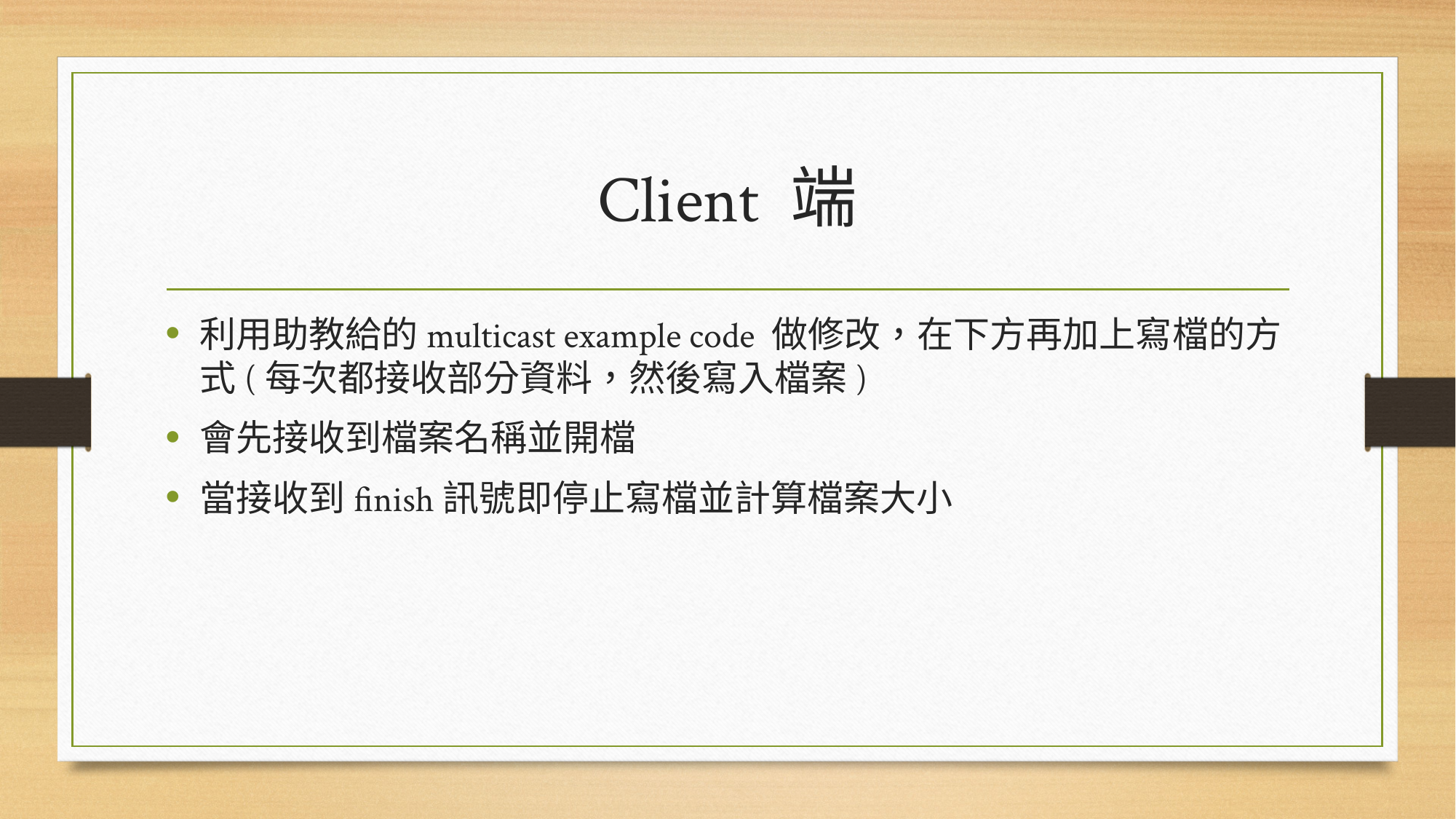

# Client 端
利用助教給的multicast example code 做修改，在下方再加上寫檔的方式(每次都接收部分資料，然後寫入檔案)
會先接收到檔案名稱並開檔
當接收到finish訊號即停止寫檔並計算檔案大小